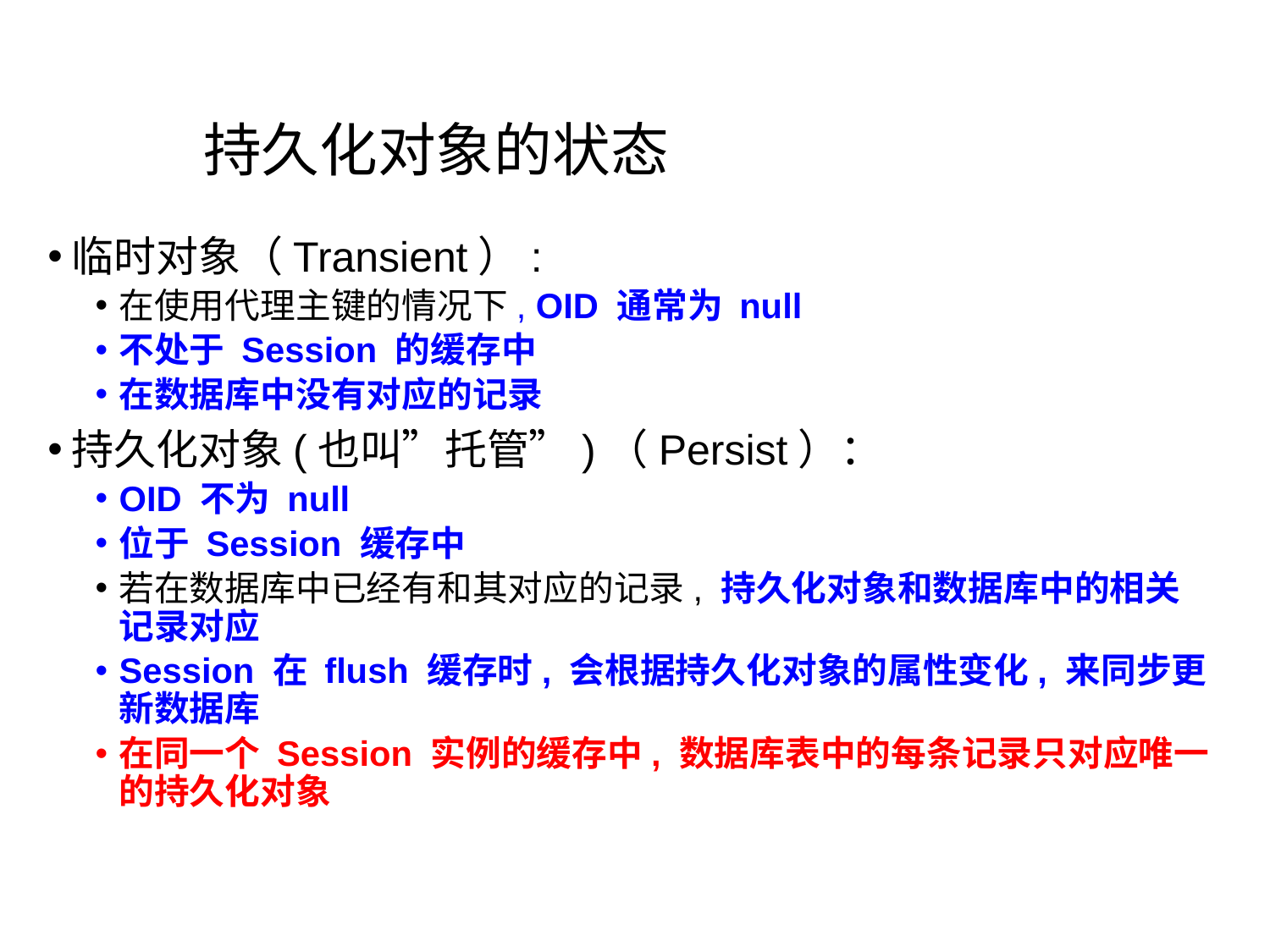

# 持久化对象的状态
临时对象（Transient）:
在使用代理主键的情况下, OID 通常为 null
不处于 Session 的缓存中
在数据库中没有对应的记录
持久化对象(也叫”托管”)（Persist）：
OID 不为 null
位于 Session 缓存中
若在数据库中已经有和其对应的记录, 持久化对象和数据库中的相关记录对应
Session 在 flush 缓存时, 会根据持久化对象的属性变化, 来同步更新数据库
在同一个 Session 实例的缓存中, 数据库表中的每条记录只对应唯一的持久化对象